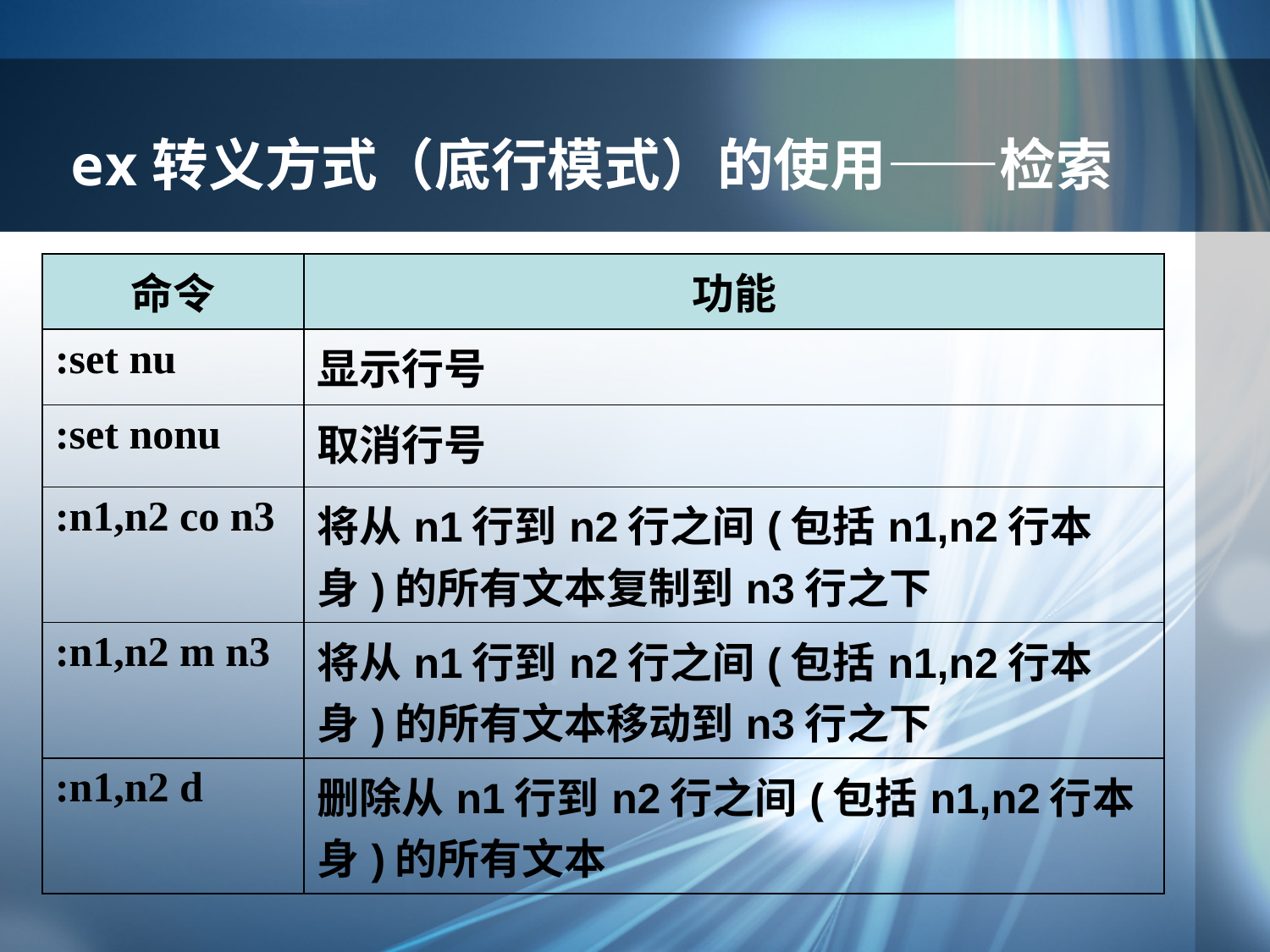

# ex转义方式（底行模式）的使用——检索
| 命令 | 功能 |
| --- | --- |
| :set nu | 显示行号 |
| :set nonu | 取消行号 |
| :n1,n2 co n3 | 将从n1行到n2行之间(包括n1,n2行本身)的所有文本复制到n3行之下 |
| :n1,n2 m n3 | 将从n1行到n2行之间(包括n1,n2行本身)的所有文本移动到n3行之下 |
| :n1,n2 d | 删除从n1行到n2行之间(包括n1,n2行本身)的所有文本 |